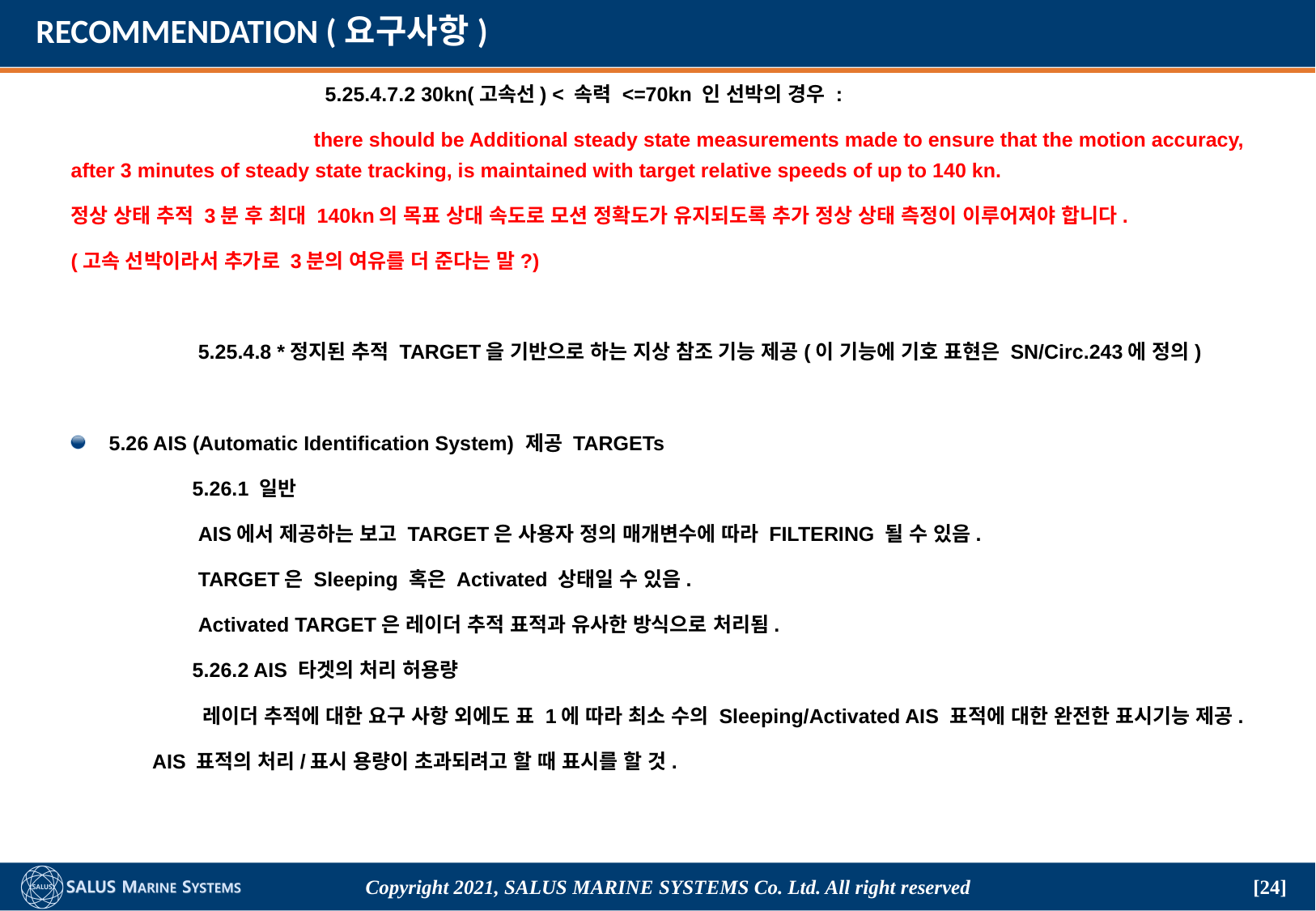

# RECOMMENDATION (요구사항)
		  5.25.4.7.2 30kn(고속선) < 속력 <=70kn 인 선박의 경우 :
		there should be Additional steady state measurements made to ensure that the motion accuracy, after 3 minutes of steady state tracking, is maintained with target relative speeds of up to 140 kn.
정상 상태 추적 3분 후 최대 140kn의 목표 상대 속도로 모션 정확도가 유지되도록 추가 정상 상태 측정이 이루어져야 합니다.
(고속 선박이라서 추가로 3분의 여유를 더 준다는 말?)

	 5.25.4.8 *정지된 추적 TARGET을 기반으로 하는 지상 참조 기능 제공(이 기능에 기호 표현은 SN/Circ.243에 정의)

5.26 AIS (Automatic Identification System) 제공 TARGETs
	5.26.1 일반
	 AIS에서 제공하는 보고 TARGET은 사용자 정의 매개변수에 따라 FILTERING 될 수 있음.
	 TARGET은 Sleeping 혹은 Activated 상태일 수 있음.
	 Activated TARGET은 레이더 추적 표적과 유사한 방식으로 처리됨.
	5.26.2 AIS 타겟의 처리 허용량
	 레이더 추적에 대한 요구 사항 외에도 표 1에 따라 최소 수의 Sleeping/Activated AIS 표적에 대한 완전한 표시기능 제공.
 AIS 표적의 처리/표시 용량이 초과되려고 할 때 표시를 할 것.

Copyright 2021, SALUS Marine Systems Co. Ltd. All right reserved
[24]